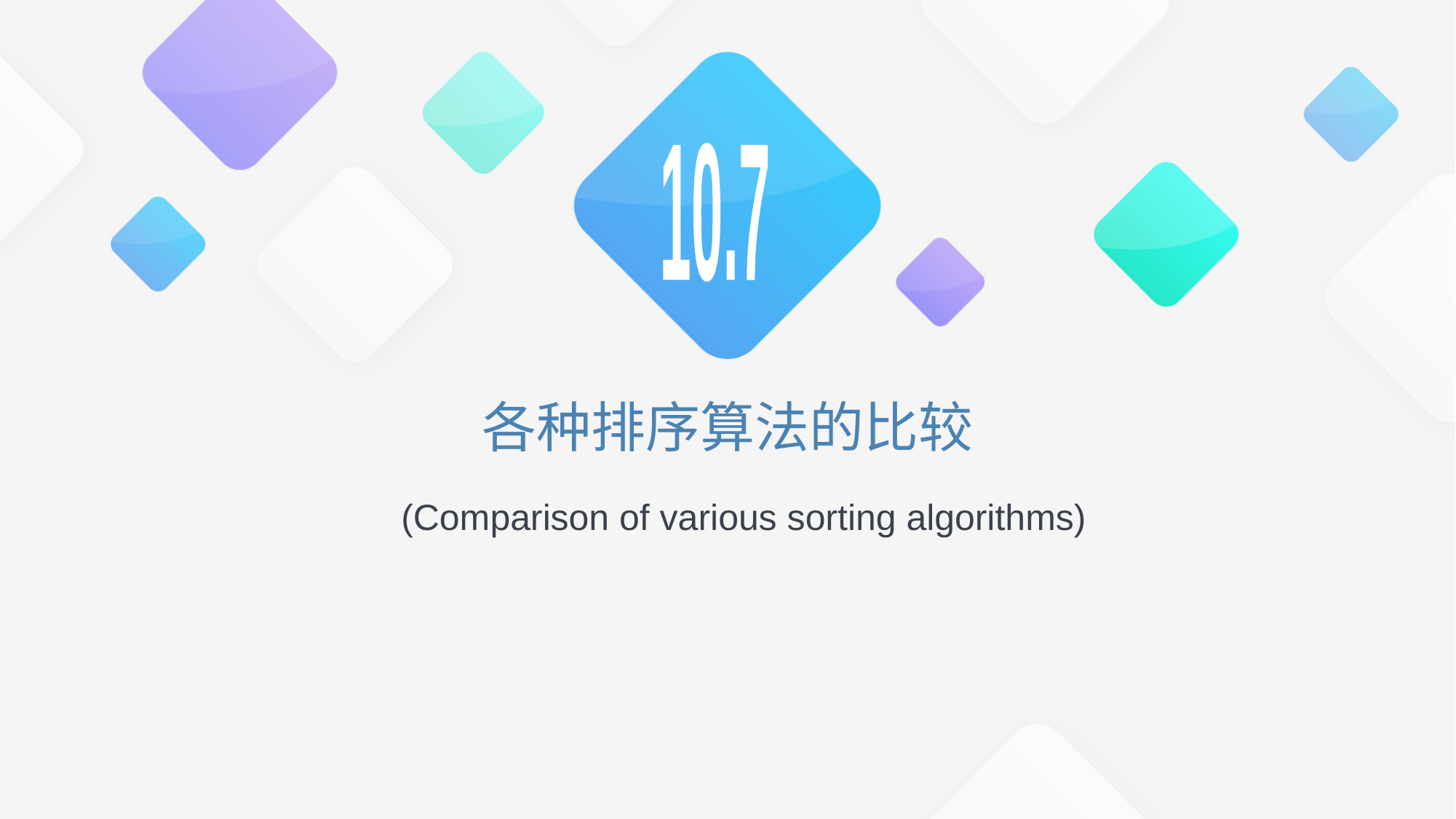

10.7

# 各种排序算法的比较
(Comparison of various sorting algorithms)